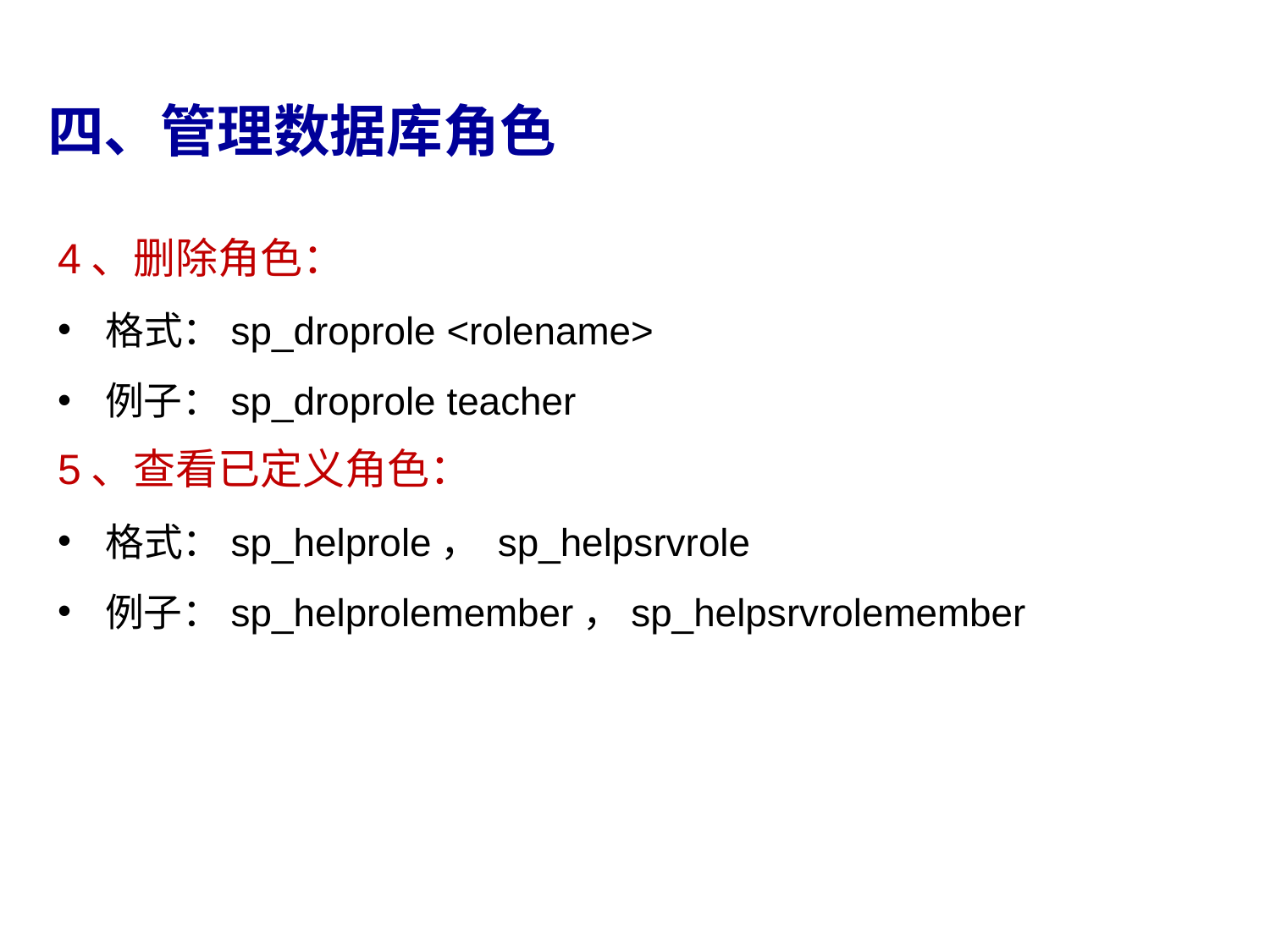

# 四、管理数据库角色
4、删除角色：
格式：sp_droprole <rolename>
例子：sp_droprole teacher
5、查看已定义角色：
格式：sp_helprole， sp_helpsrvrole
例子：sp_helprolemember，sp_helpsrvrolemember